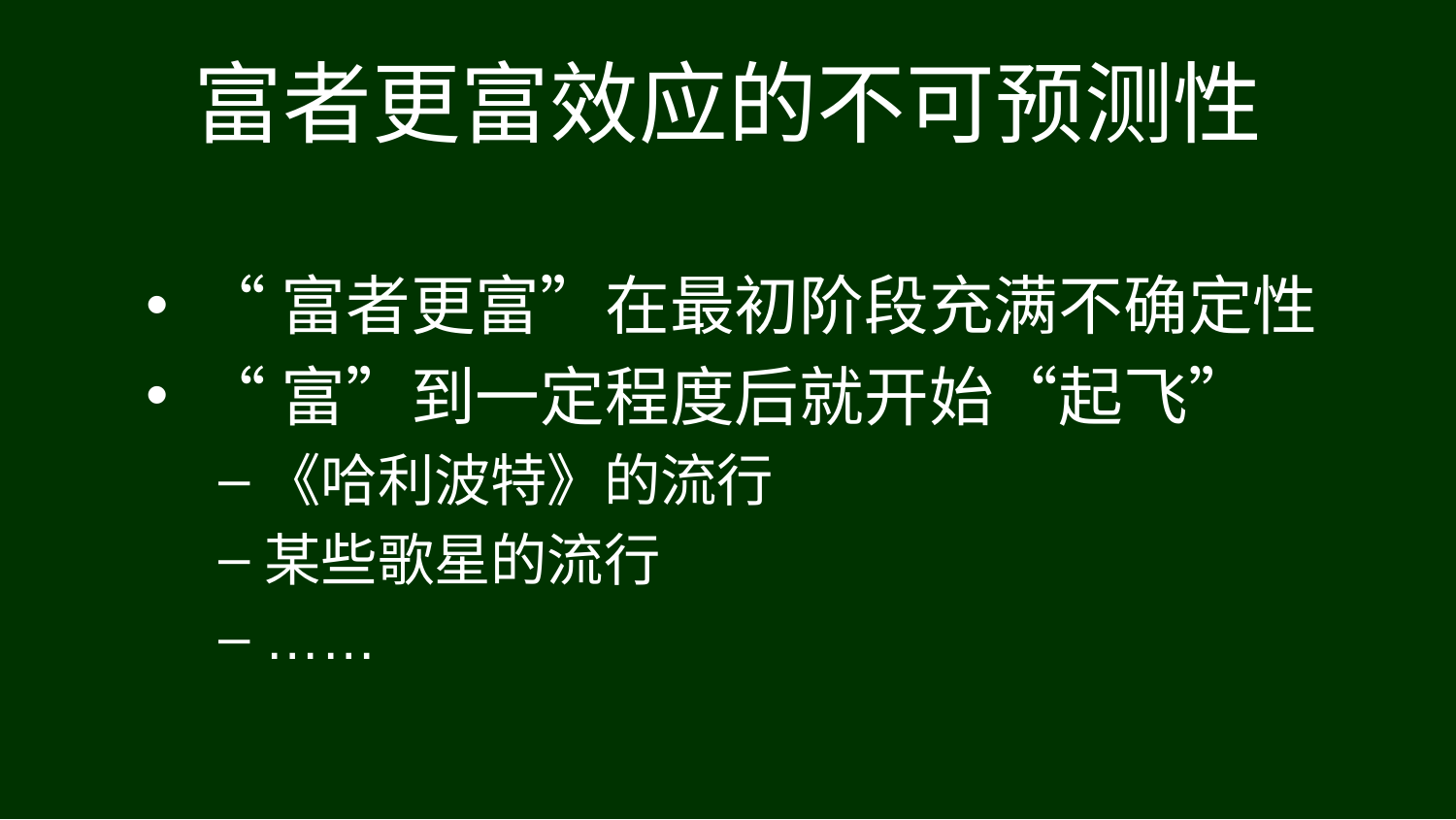

# 富者更富效应的不可预测性
“富者更富”在最初阶段充满不确定性
“富”到一定程度后就开始“起飞”
《哈利波特》的流行
某些歌星的流行
……